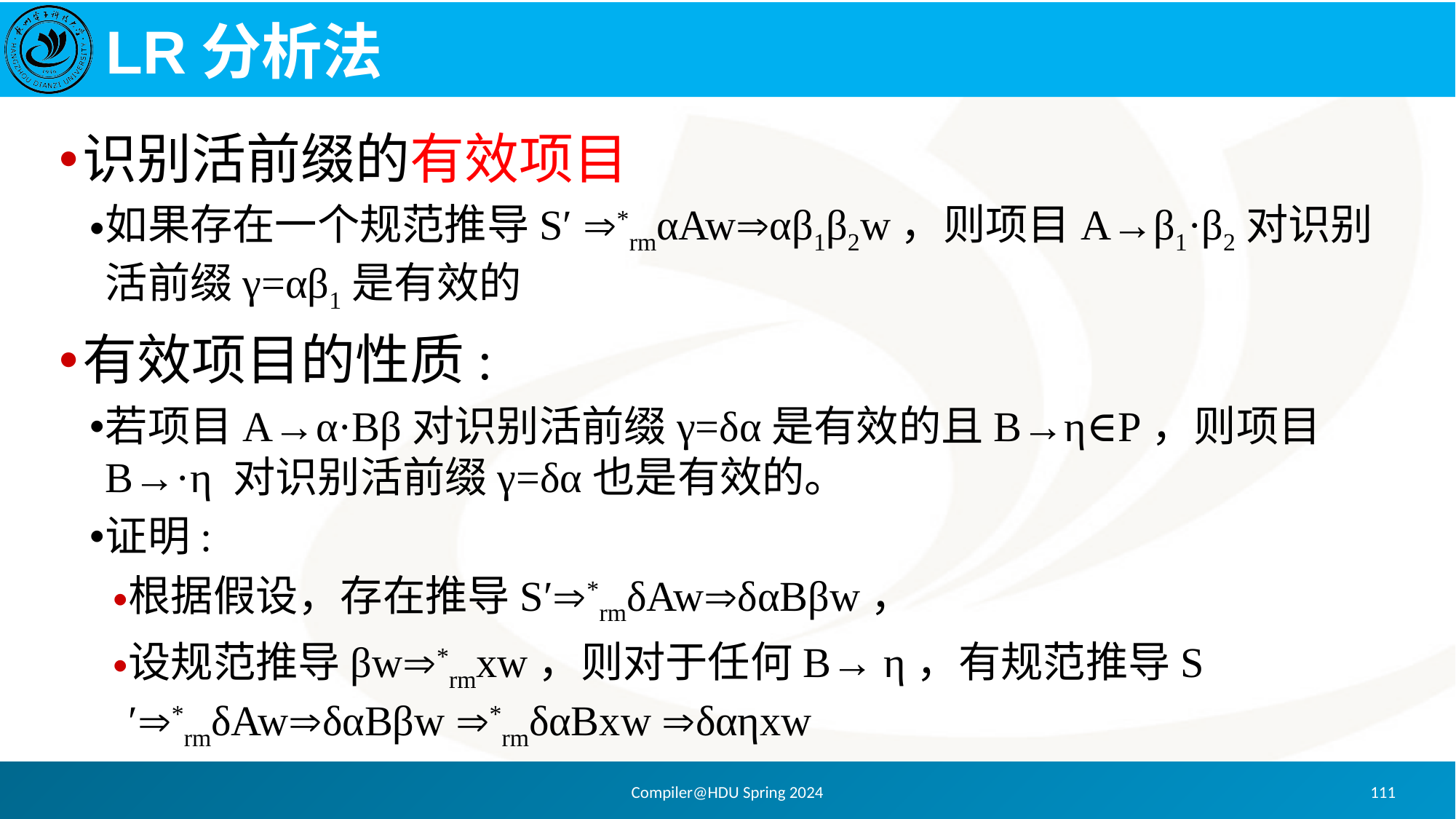

# LR分析法
识别活前缀的有效项目
如果存在一个规范推导S′ ⇒*rmαAw⇒αβ1β2w，则项目A→β1·β2对识别活前缀γ=αβ1是有效的
有效项目的性质:
若项目A→α·Bβ对识别活前缀γ=δα是有效的且B→η∈P，则项目B→·η 对识别活前缀γ=δα也是有效的。
证明:
根据假设，存在推导S′⇒*rmδAw⇒δαBβw，
设规范推导βw⇒*rmxw，则对于任何B→ η，有规范推导S′⇒*rmδAw⇒δαBβw ⇒*rmδαBxw ⇒δαηxw
Compiler@HDU Spring 2024
111